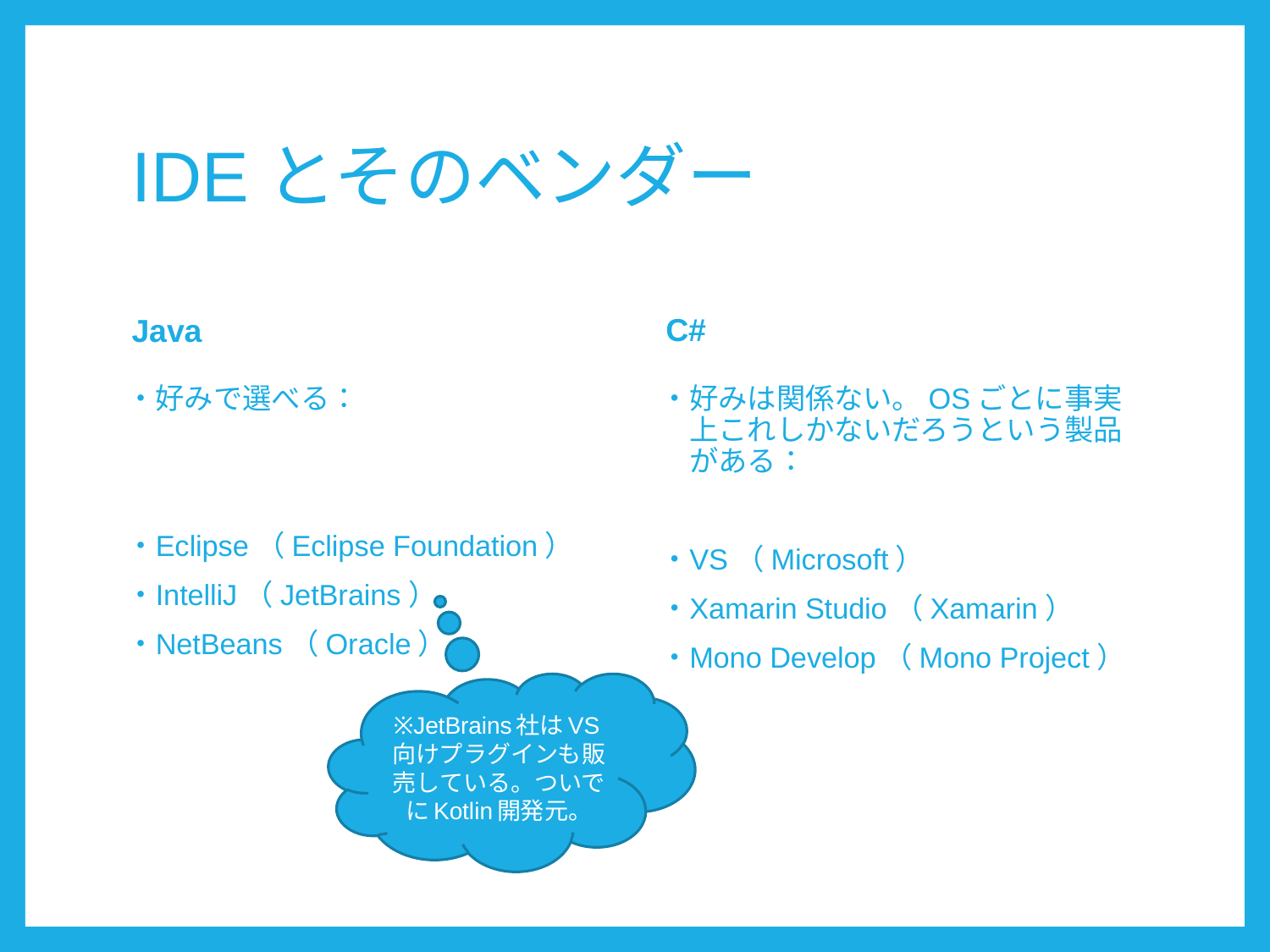

# IDEとそのベンダー
C#
Java
好みは関係ない。OSごとに事実上これしかないだろうという製品がある：

VS（Microsoft）
Xamarin Studio（Xamarin）
Mono Develop（Mono Project）
好みで選べる：

Eclipse（Eclipse Foundation）
IntelliJ（JetBrains）
NetBeans（Oracle）
※JetBrains社はVS向けプラグインも販売している。ついでにKotlin開発元。